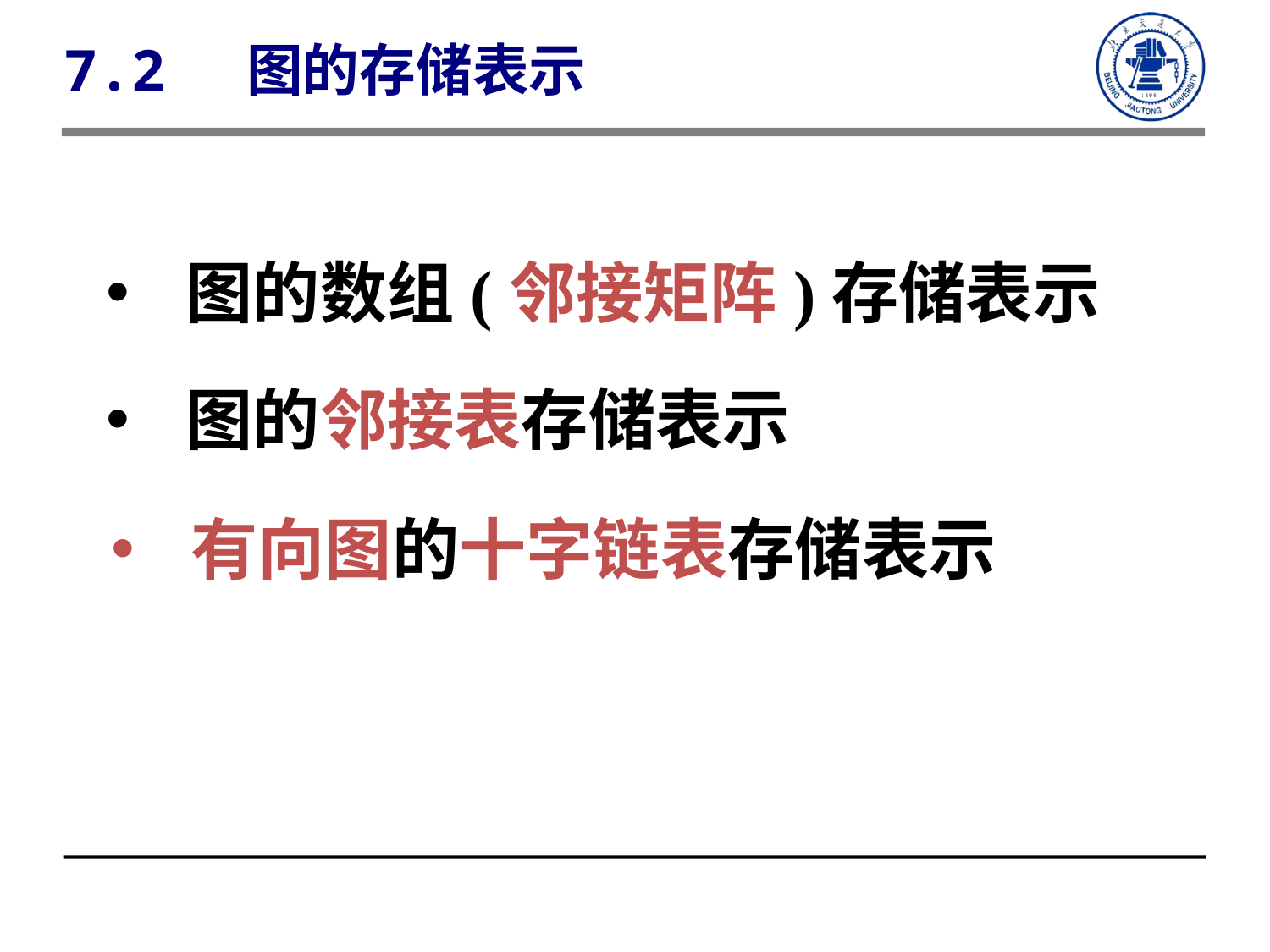

7.2  图的存储表示
图的数组(邻接矩阵)存储表示
图的邻接表存储表示
有向图的十字链表存储表示